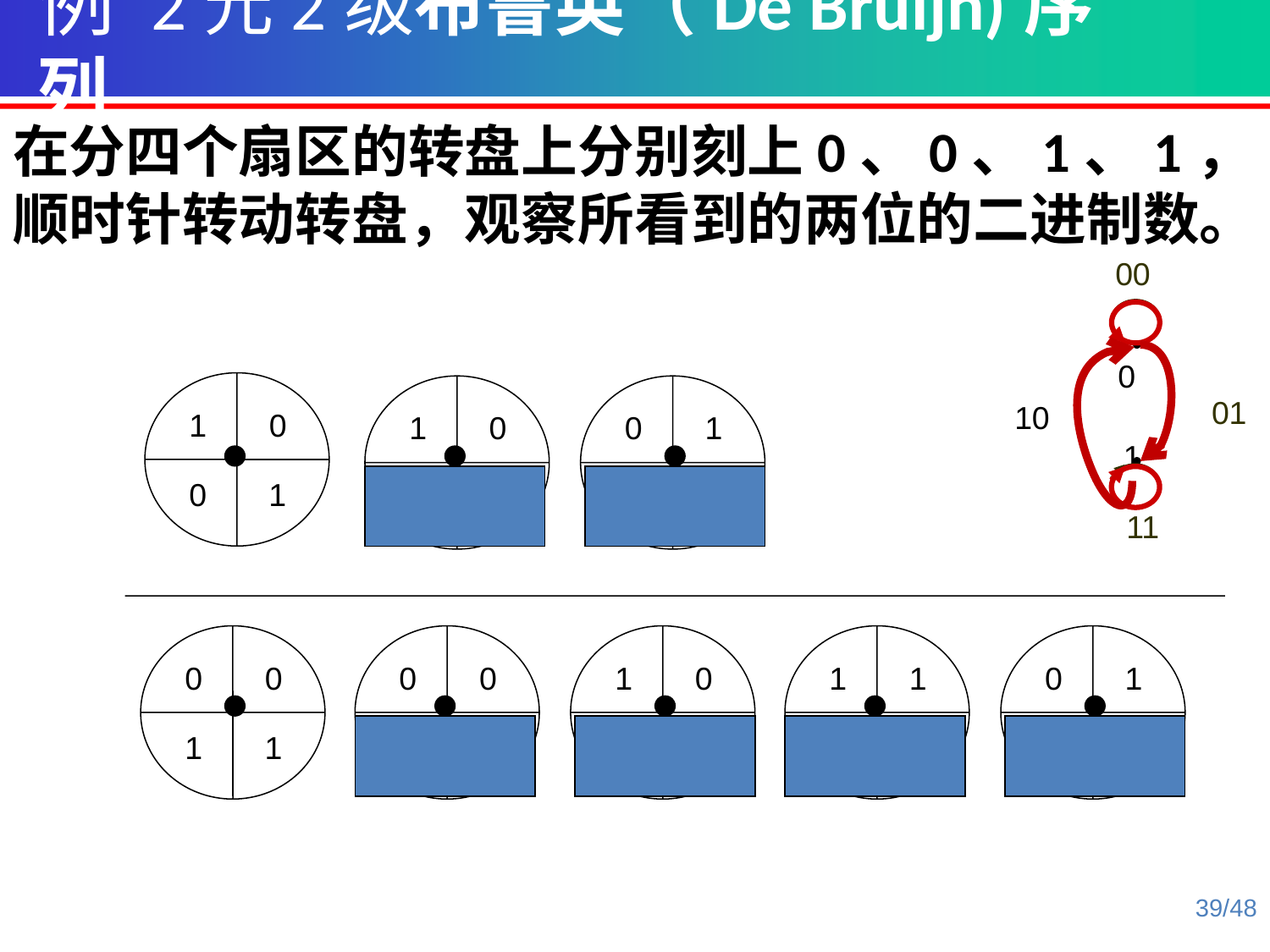

例 2元2级布鲁英（De Bruijn)序列
在分四个扇区的转盘上分别刻上0、0、1、1，顺时针转动转盘，观察所看到的两位的二进制数。
00

0
01
10
1

11

1
0

0
1

1
0

0
1

0
1

0
1

0
0

1
1

0
0

0
1

1
0

0
1

1
1

0
1

0
1

0
1

39/48